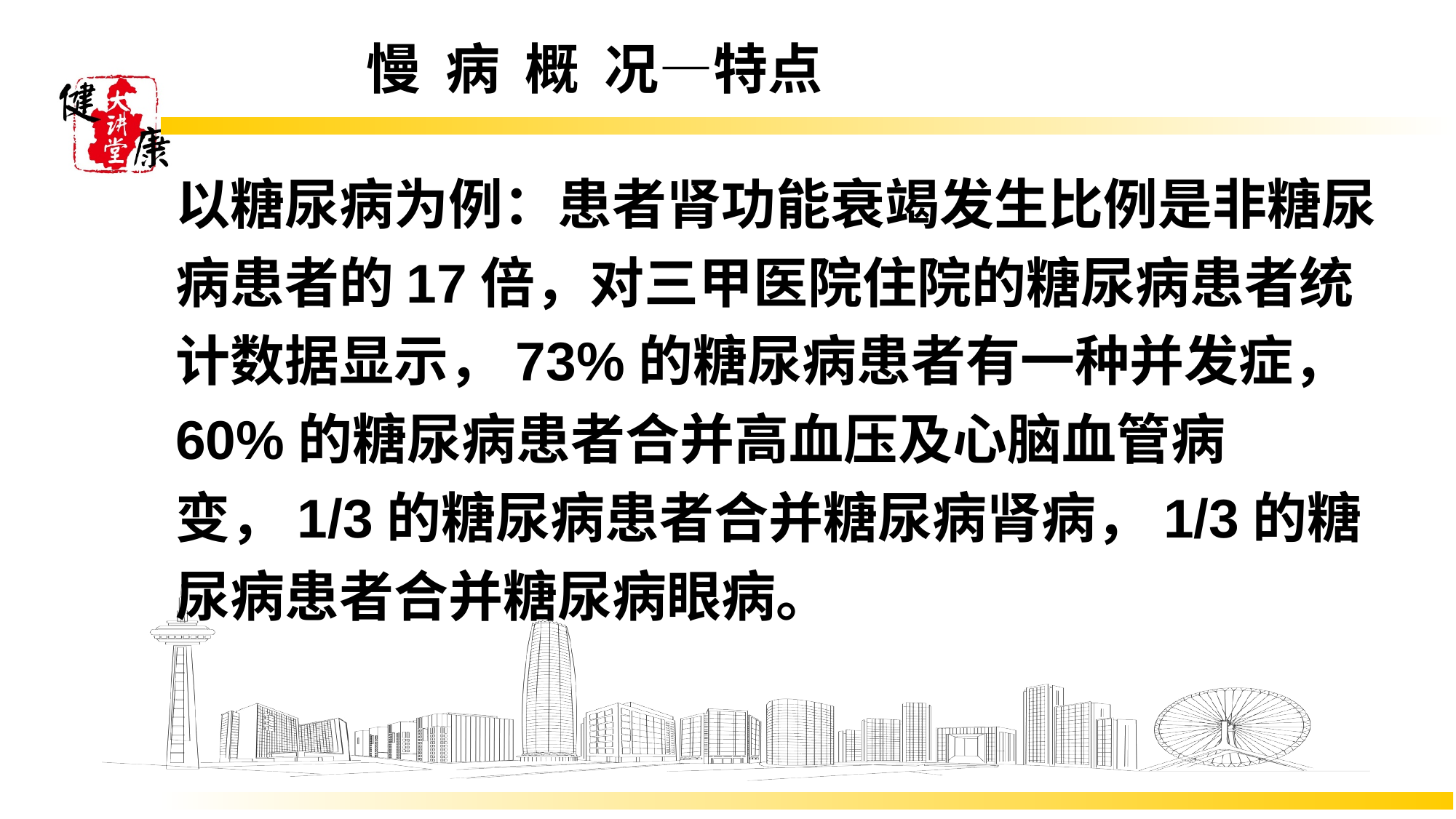

# 慢  病  概  况—特点
以糖尿病为例：患者肾功能衰竭发生比例是非糖尿病患者的17倍，对三甲医院住院的糖尿病患者统计数据显示，73%的糖尿病患者有一种并发症，60%的糖尿病患者合并高血压及心脑血管病变，1/3的糖尿病患者合并糖尿病肾病，1/3的糖尿病患者合并糖尿病眼病。